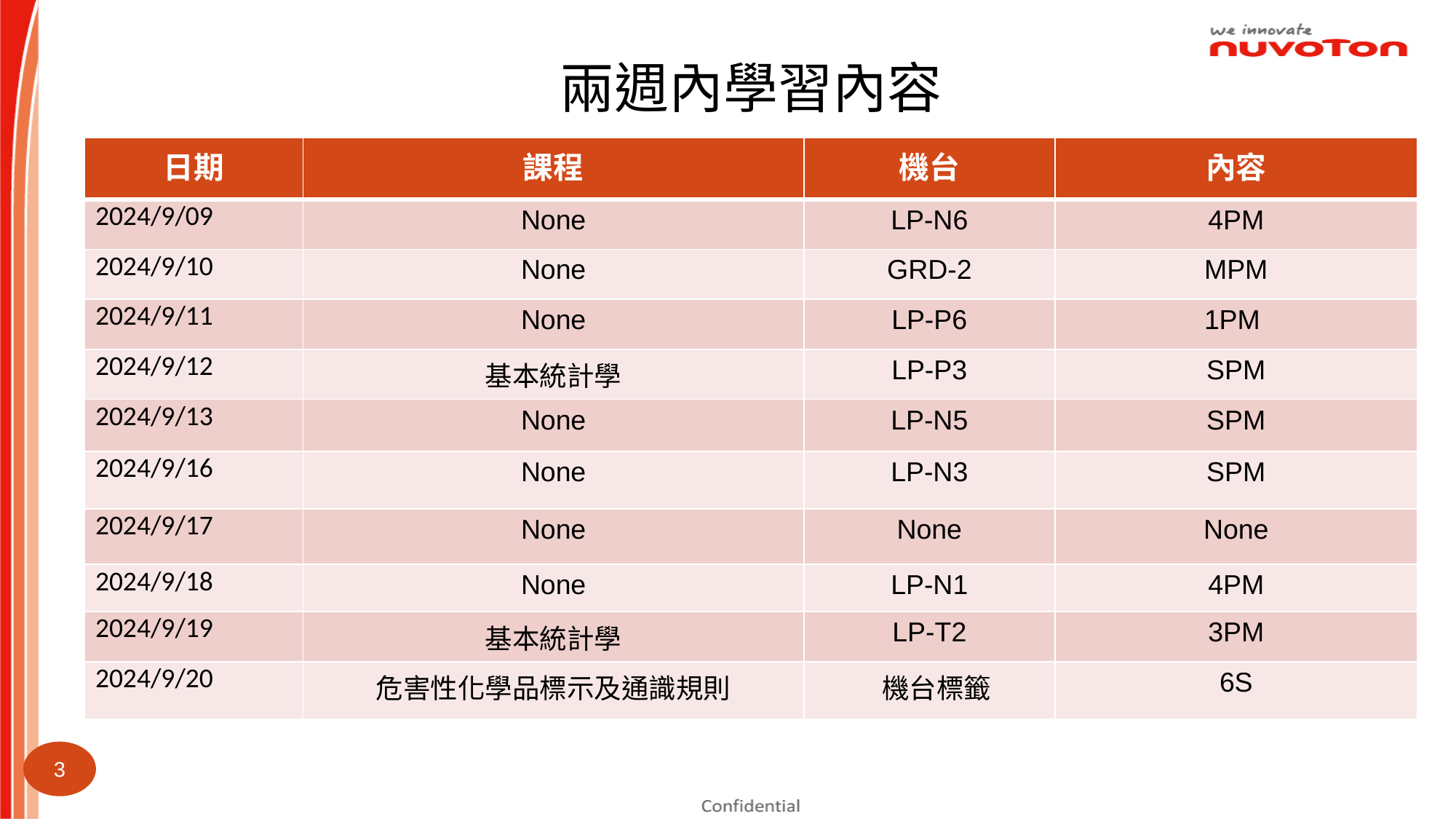

兩週內學習內容
| 日期 | 課程 | 機台 | 內容 |
| --- | --- | --- | --- |
| 2024/9/09 | None | LP-N6 | 4PM |
| 2024/9/10 | None | GRD-2 | MPM |
| 2024/9/11 | None | LP-P6 | 1PM |
| 2024/9/12 | 基本統計學 | LP-P3 | SPM |
| 2024/9/13 | None | LP-N5 | SPM |
| 2024/9/16 | None | LP-N3 | SPM |
| 2024/9/17 | None | None | None |
| 2024/9/18 | None | LP-N1 | 4PM |
| 2024/9/19 | 基本統計學 | LP-T2 | 3PM |
| 2024/9/20 | 危害性化學品標示及通識規則 | 機台標籤 | 6S |
2024.06.03 ~ 2024.06.14
3